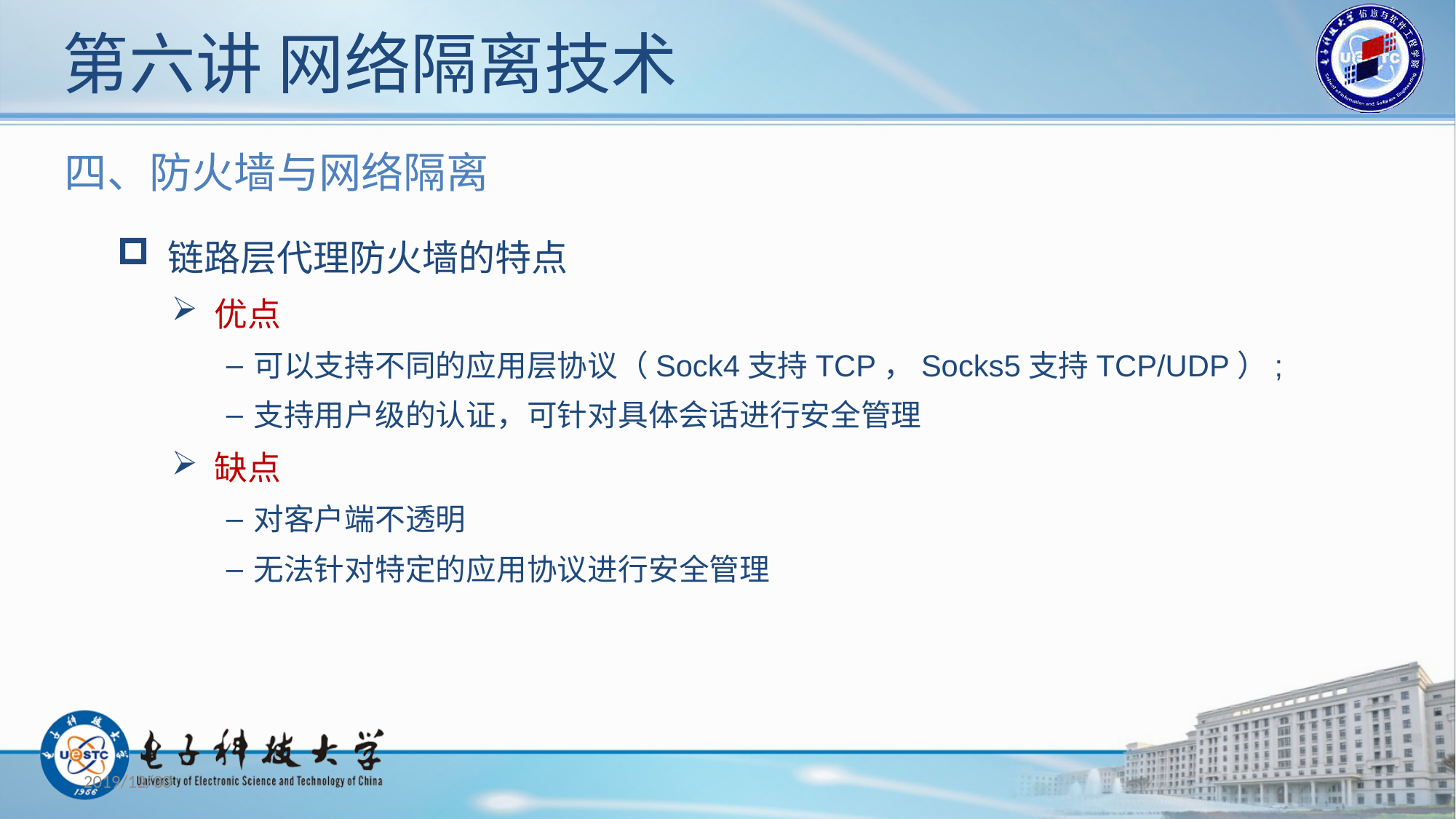

# 第六讲 网络隔离技术
四、防火墙与网络隔离
 链路层代理防火墙的特点
 优点
可以支持不同的应用层协议（Sock4支持TCP，Socks5支持TCP/UDP）;
支持用户级的认证，可针对具体会话进行安全管理
 缺点
对客户端不透明
无法针对特定的应用协议进行安全管理

2019/12/30